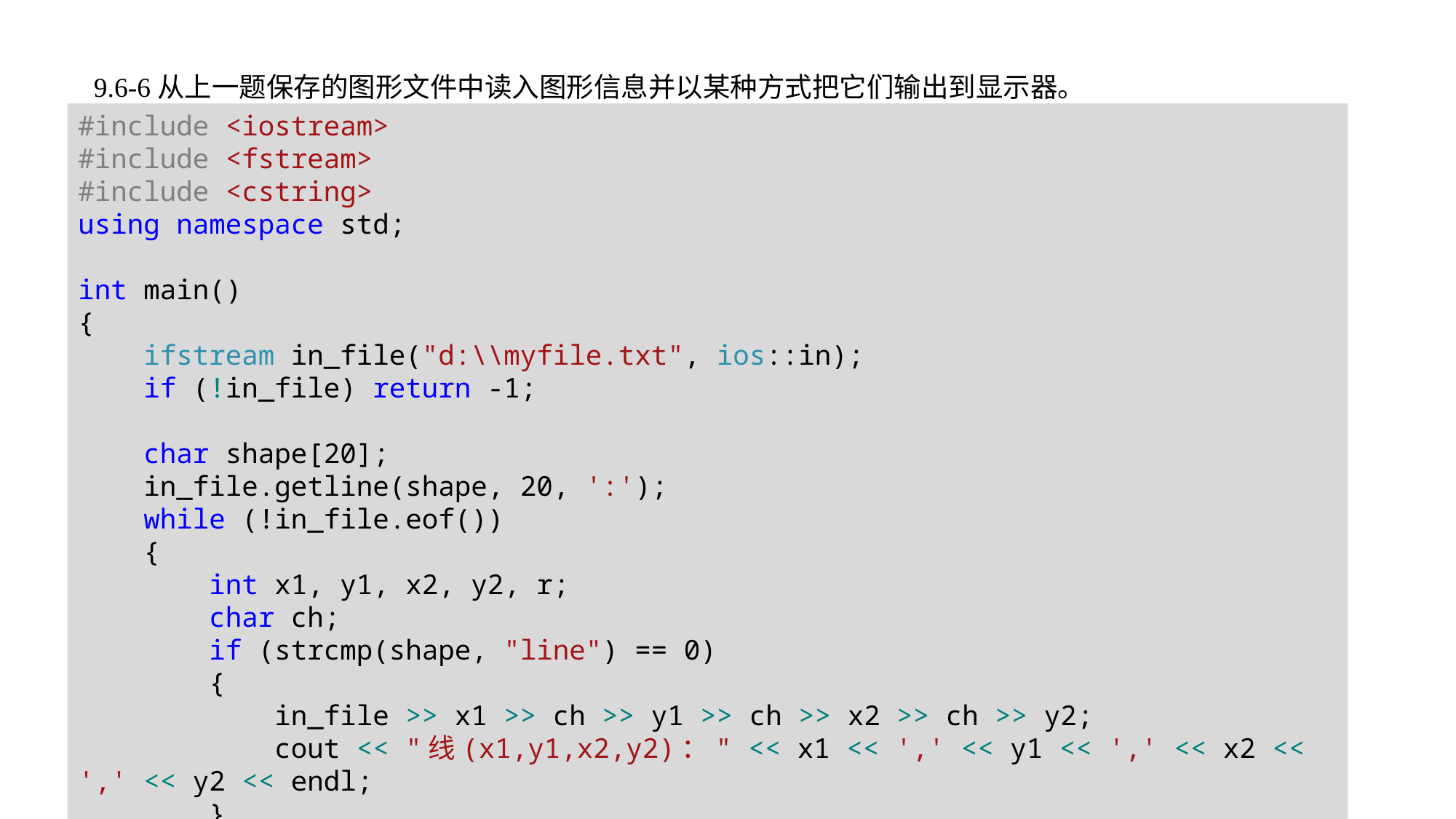

9.6-6从上一题保存的图形文件中读入图形信息并以某种方式把它们输出到显示器。

#include <iostream>
#include <fstream>
#include <cstring>
using namespace std;

int main()
{
    ifstream in_file("d:\\myfile.txt", ios::in);
    if (!in_file) return -1;

    char shape[20];
    in_file.getline(shape, 20, ':');
    while (!in_file.eof())
    {
        int x1, y1, x2, y2, r;
        char ch;
        if (strcmp(shape, "line") == 0)
        {
            in_file >> x1 >> ch >> y1 >> ch >> x2 >> ch >> y2;
            cout << "线(x1,y1,x2,y2)：" << x1 << ',' << y1 << ',' << x2 << ',' << y2 << endl;
        }